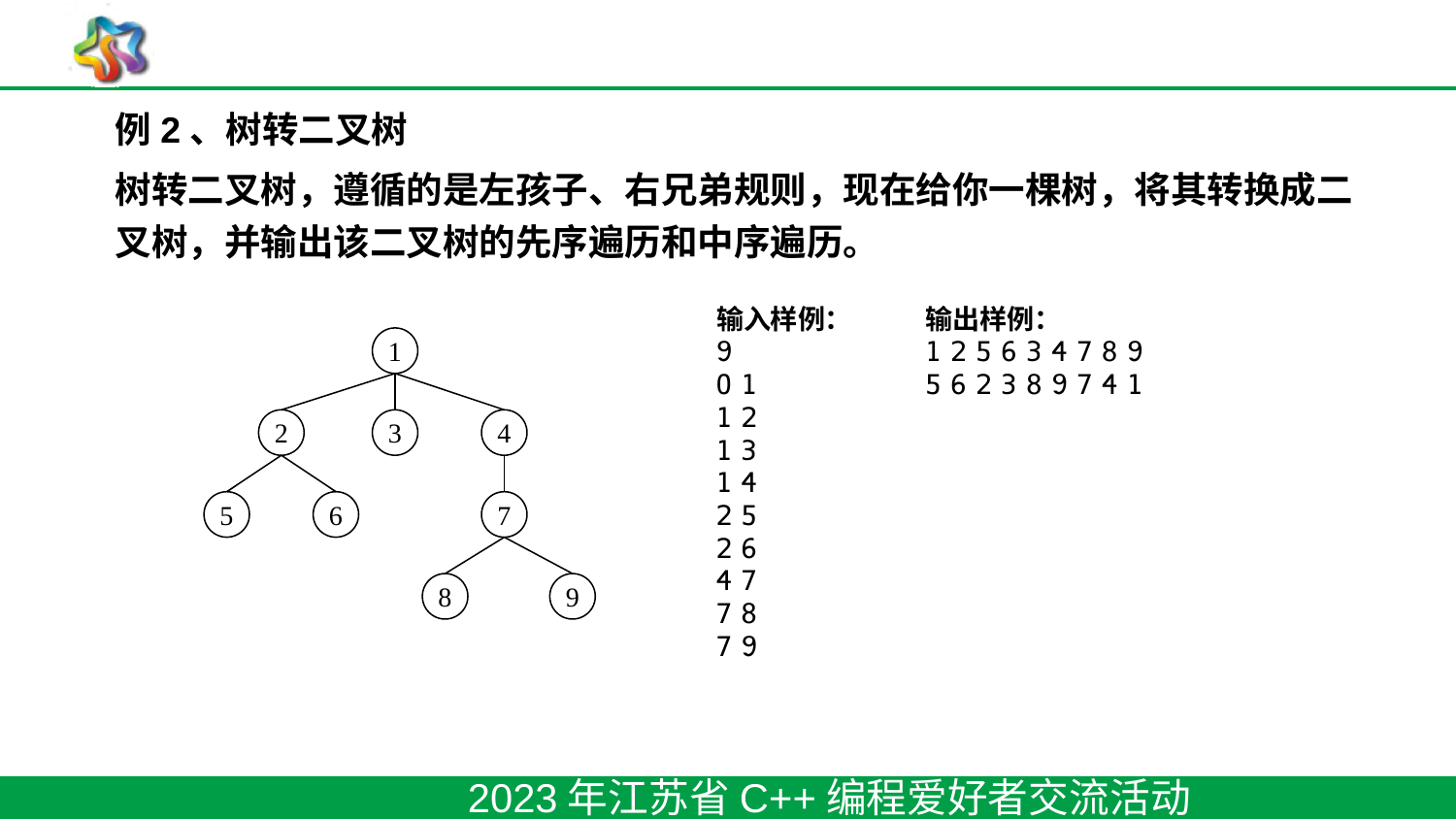

例2、树转二叉树
树转二叉树，遵循的是左孩子、右兄弟规则，现在给你一棵树，将其转换成二叉树，并输出该二叉树的先序遍历和中序遍历。
输出样例：
1 2 5 6 3 4 7 8 9
5 6 2 3 8 9 7 4 1
输入样例：
9
0 1
1 2
1 3
1 4
2 5
2 6
4 7
7 8
7 9
1
2
3
4
5
6
7
8
9